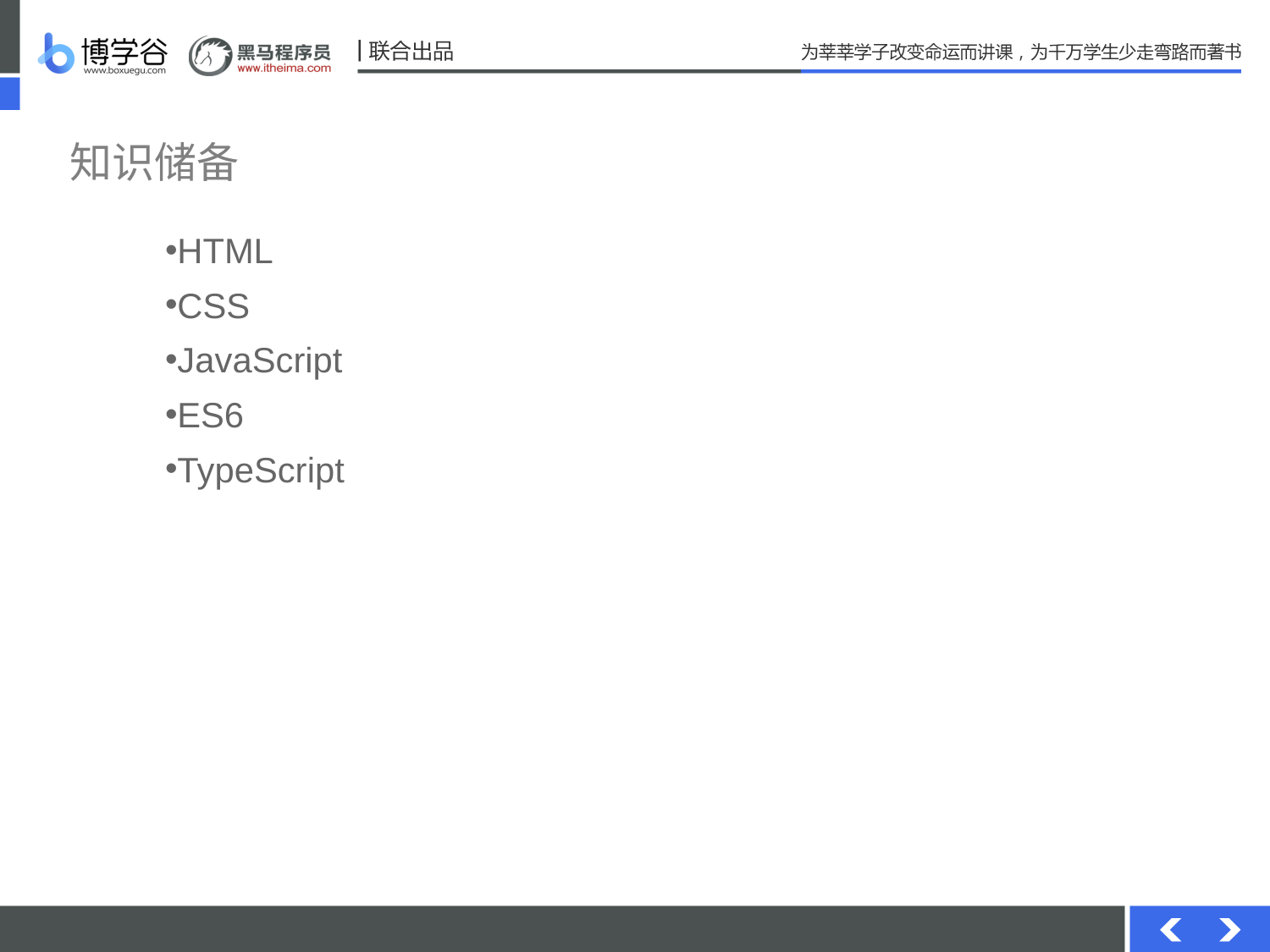

# 知识储备
HTML
CSS
JavaScript
ES6
TypeScript